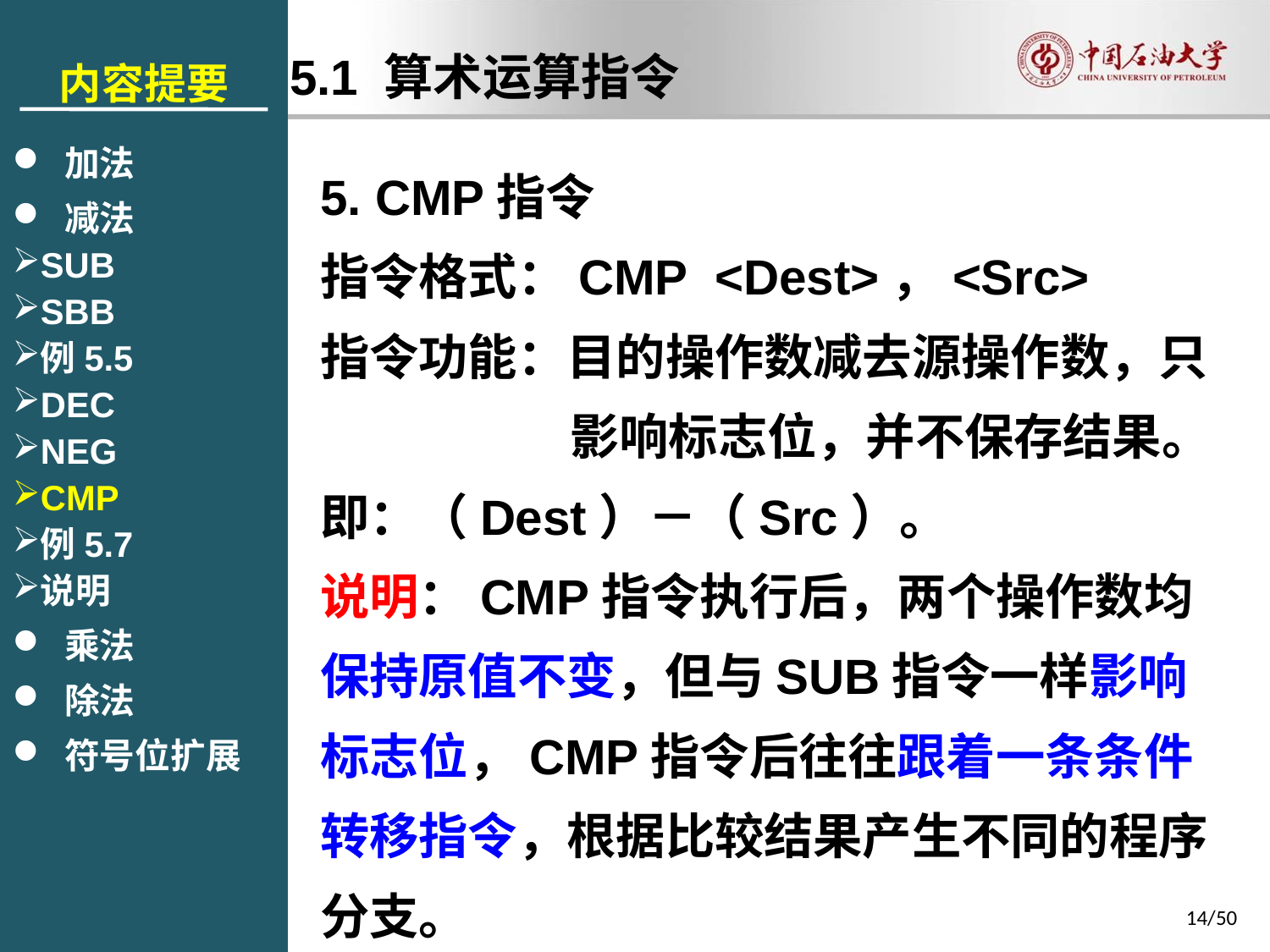

内容提要
 加法
 减法
SUB
SBB
例5.5
DEC
NEG
CMP
例5.7
说明
 乘法
 除法
 符号位扩展
5.1 算术运算指令
5. CMP指令
指令格式：CMP  <Dest>，<Src>
指令功能：目的操作数减去源操作数，只影响标志位，并不保存结果。
即：（Dest）－（Src）。
说明：CMP指令执行后，两个操作数均保持原值不变，但与SUB指令一样影响标志位，CMP指令后往往跟着一条条件转移指令，根据比较结果产生不同的程序分支。
14/50